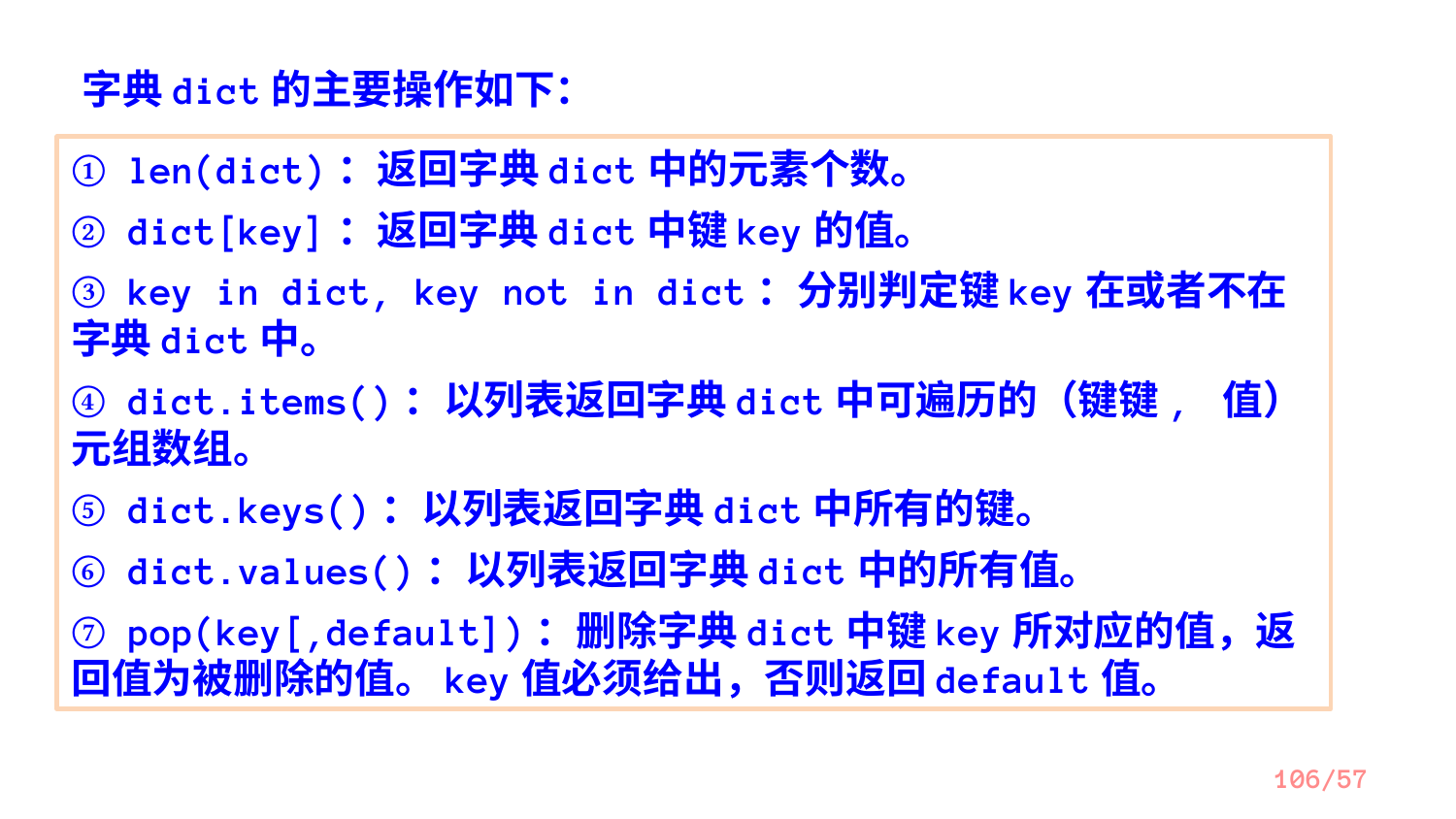

字典dict的主要操作如下：
① len(dict)：返回字典dict中的元素个数。
② dict[key]：返回字典dict中键key的值。
③ key in dict, key not in dict：分别判定键key在或者不在字典dict中。
④ dict.items()：以列表返回字典dict中可遍历的（键键, 值）元组数组。
⑤ dict.keys()：以列表返回字典dict中所有的键。
⑥ dict.values()：以列表返回字典dict中的所有值。
⑦ pop(key[,default])：删除字典dict中键key所对应的值，返回值为被删除的值。key值必须给出，否则返回default值。
106/57